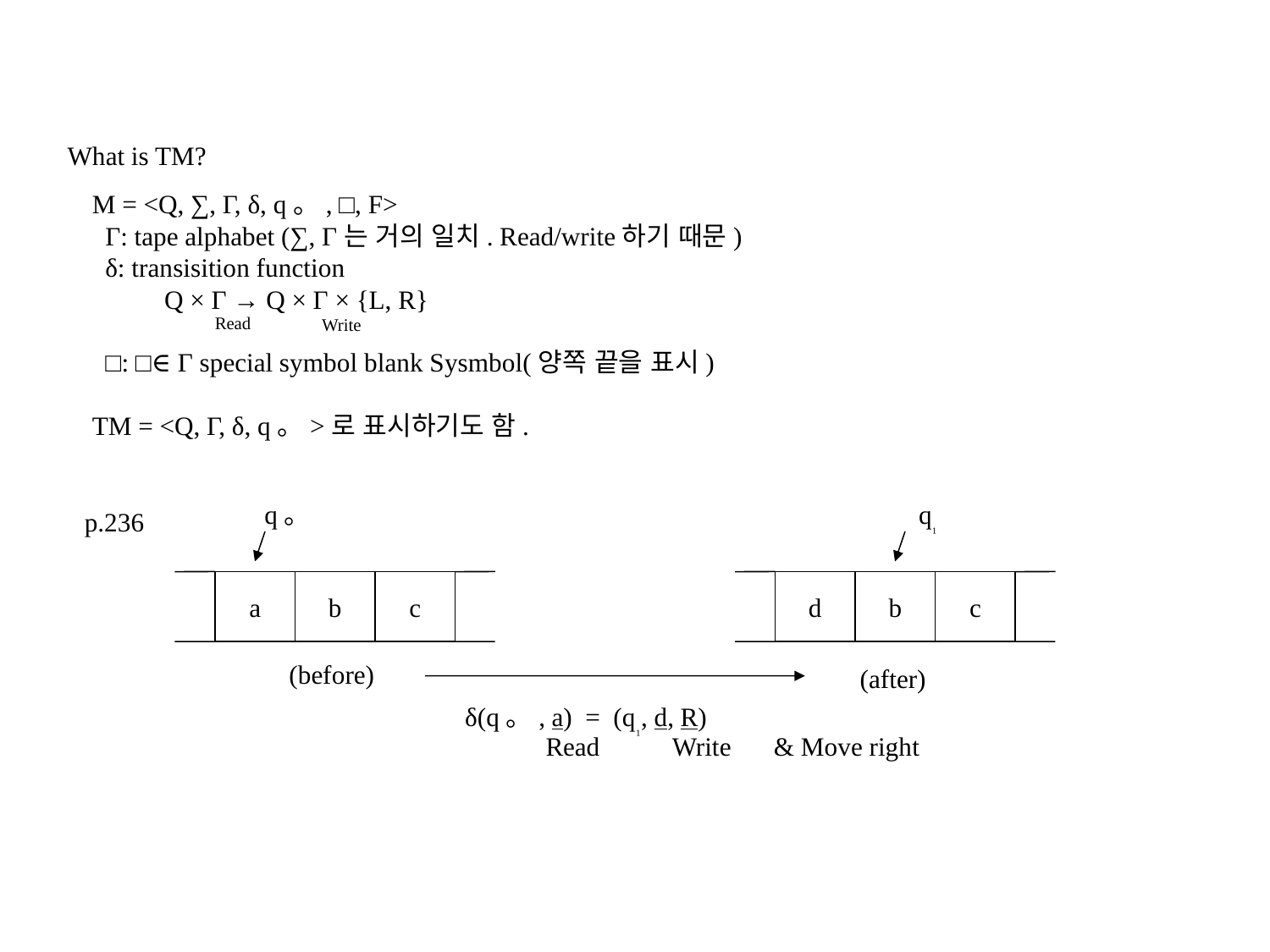

What is TM?
M = <Q, ∑, Γ, δ, q。, □, F>
  Γ: tape alphabet (∑, Γ는 거의 일치. Read/write하기 때문)
  δ: transisition function
           Q × Γ → Q × Γ × {L, R}

  □: □∈ Γ special symbol blank Sysmbol(양쪽 끝을 표시)

TM = <Q, Γ, δ, q。>로 표시하기도 함.
Read
Write
q。
q₁
p.236

a
b
c

d
b
c

(before)
(after)

δ(q。, a)  =  (q₁, d, R)
Read
Write
& Move right